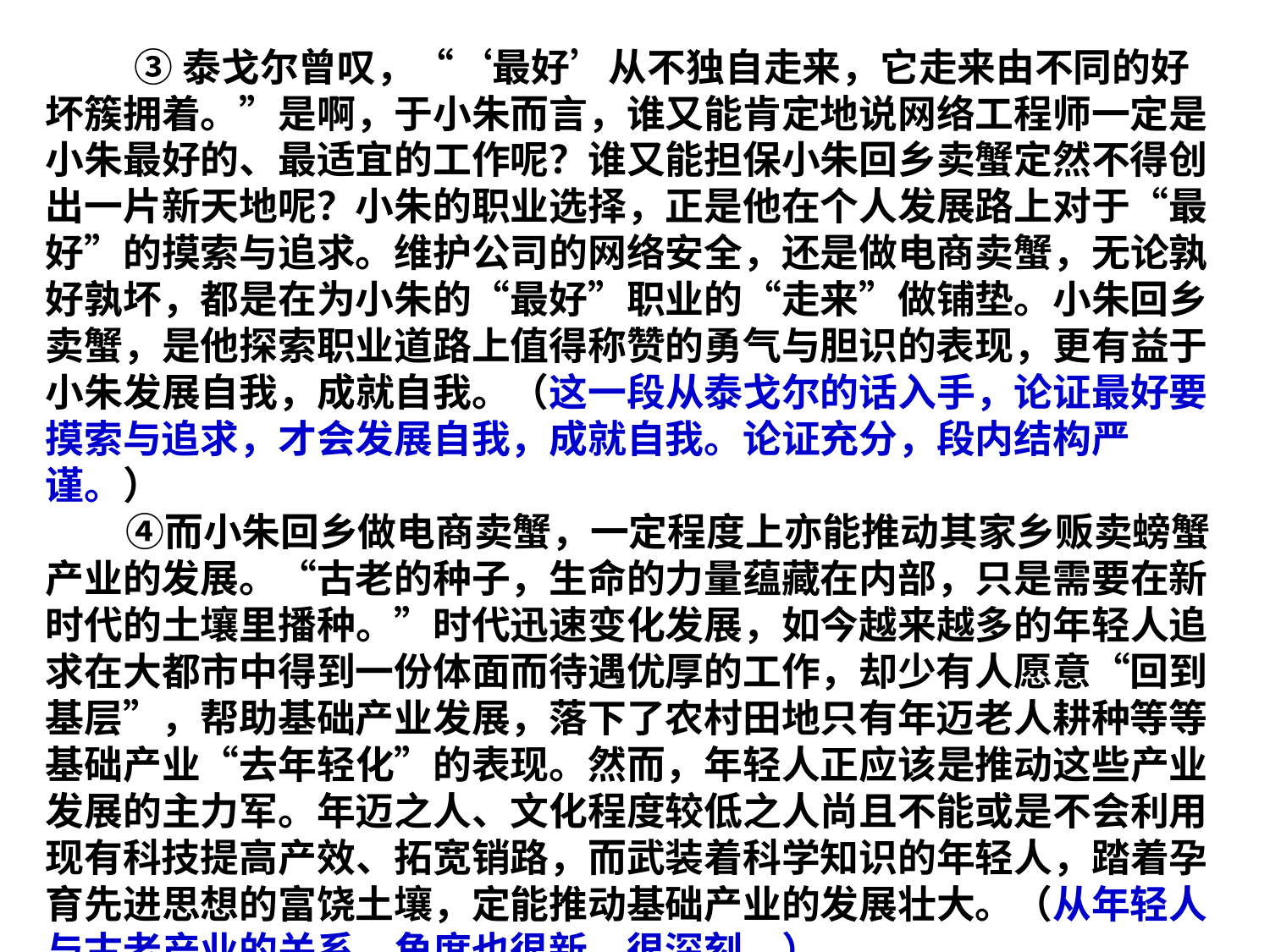

③泰戈尔曾叹，“‘最好’从不独自走来，它走来由不同的好坏簇拥着。”是啊，于小朱而言，谁又能肯定地说网络工程师一定是小朱最好的、最适宜的工作呢？谁又能担保小朱回乡卖蟹定然不得创出一片新天地呢？小朱的职业选择，正是他在个人发展路上对于“最好”的摸索与追求。维护公司的网络安全，还是做电商卖蟹，无论孰好孰坏，都是在为小朱的“最好”职业的“走来”做铺垫。小朱回乡卖蟹，是他探索职业道路上值得称赞的勇气与胆识的表现，更有益于小朱发展自我，成就自我。（这一段从泰戈尔的话入手，论证最好要摸索与追求，才会发展自我，成就自我。论证充分，段内结构严谨。）
         ④而小朱回乡做电商卖蟹，一定程度上亦能推动其家乡贩卖螃蟹产业的发展。“古老的种子，生命的力量蕴藏在内部，只是需要在新时代的土壤里播种。”时代迅速变化发展，如今越来越多的年轻人追求在大都市中得到一份体面而待遇优厚的工作，却少有人愿意“回到基层”，帮助基础产业发展，落下了农村田地只有年迈老人耕种等等基础产业“去年轻化”的表现。然而，年轻人正应该是推动这些产业发展的主力军。年迈之人、文化程度较低之人尚且不能或是不会利用现有科技提高产效、拓宽销路，而武装着科学知识的年轻人，踏着孕育先进思想的富饶土壤，定能推动基础产业的发展壮大。（从年轻人与古老产业的关系，角度也很新，很深刻。）